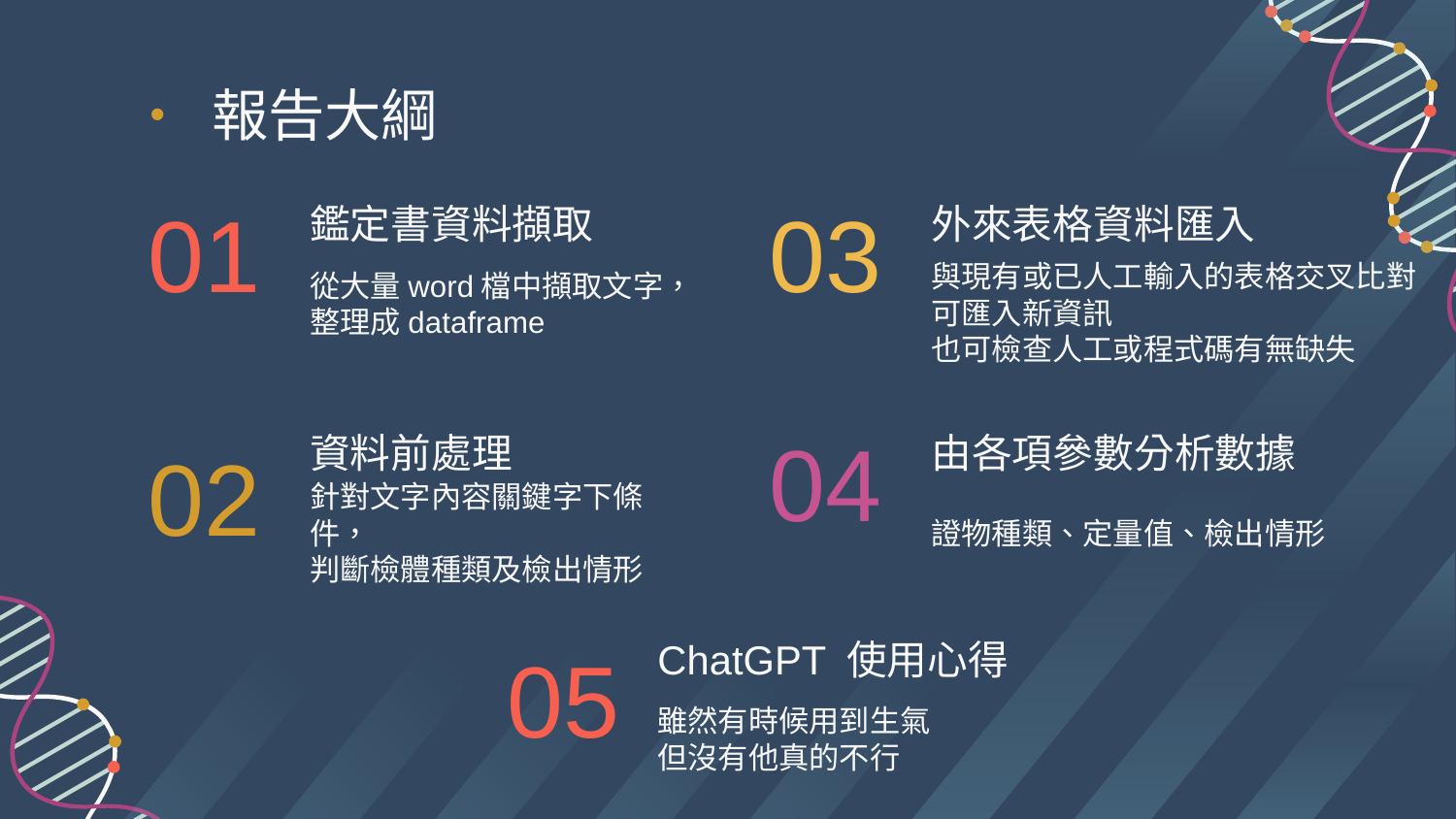

• 報告大綱
鑑定書資料擷取
外來表格資料匯入
# 01
03
從大量word檔中擷取文字，整理成dataframe
與現有或已人工輸入的表格交叉比對
可匯入新資訊
也可檢查人工或程式碼有無缺失
資料前處理
由各項參數分析數據
04
02
針對文字內容關鍵字下條件，
判斷檢體種類及檢出情形
證物種類、定量值、檢出情形
ChatGPT 使用心得
05
雖然有時候用到生氣
但沒有他真的不行